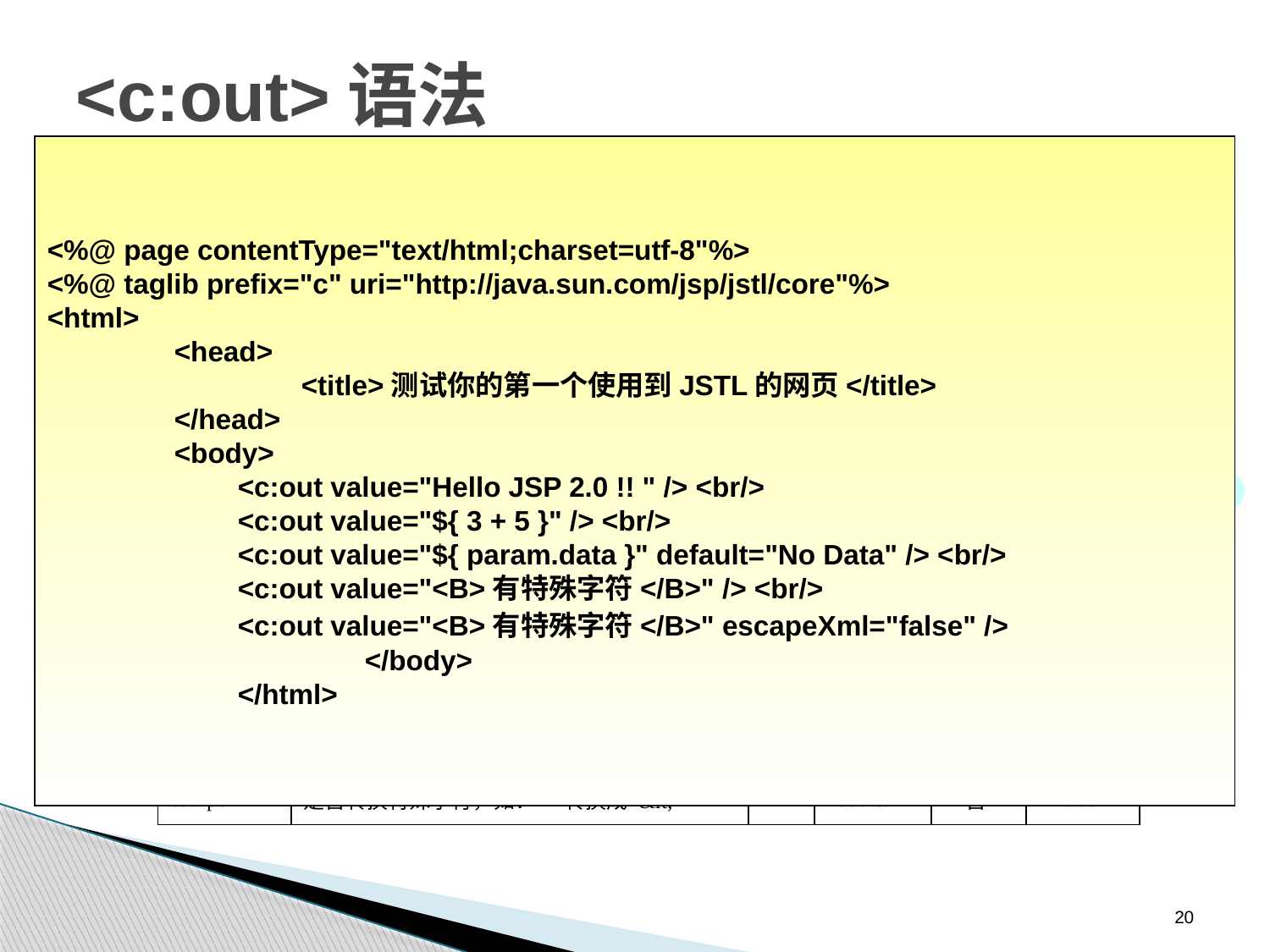

# <c:out>语法
没有本体内容
<%@ page contentType="text/html;charset=utf-8"%>
<%@ taglib prefix="c" uri="http://java.sun.com/jsp/jstl/core"%>
<html>
	<head>
		<title>测试你的第一个使用到JSTL的网页</title>
	</head>
	<body>
<c:out value="Hello JSP 2.0 !! " /> <br/>
<c:out value="${ 3 + 5 }" /> <br/>
<c:out value="${ param.data }" default="No Data" /> <br/>
<c:out value="<B>有特殊字符</B>" /> <br/>
<c:out value="<B>有特殊字符</B>" escapeXml="false" />
	</body>
</html>
<c:out value="value" [escapeXml="{true|false}"] [default="defaultValue"] />
有本体内容
<c:out value="value" [escapeXml="{true|false}"]>
default value
</c:out>
表格中的EL字段，表示此属性的值是否可以为EL表达式，
例如：Y表示 attribute = "${表达式}" 为符合语法的，N则反之。
属性
| 名 称 | 说 明 | EL | 类 型 | 必 须 | 默认值 |
| --- | --- | --- | --- | --- | --- |
| value | 需要显示出来的值 | Y | Object | 是 | 无 |
| default | 如果value的值为null，则显示default的值 | Y | Object | 否 | 无 |
| escapeXml | 是否转换特殊字符，如：< 转换成 &lt; | Y | boolean | 否 | true |
20